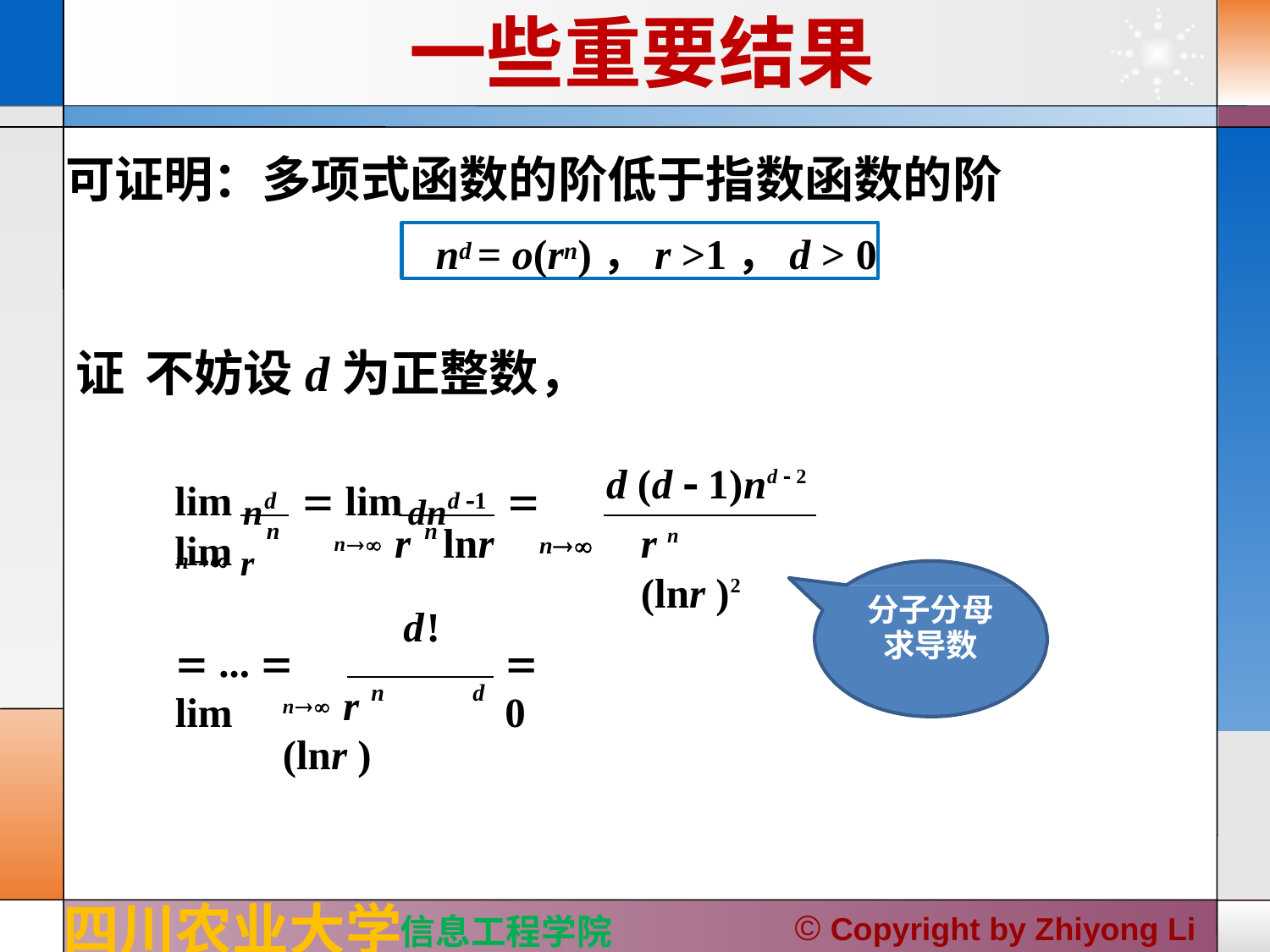

# 一些重要结果
可证明：多项式函数的阶低于指数函数的阶
nd = o(rn)，r >1，d > 0
证 不妨设d为正整数，
nd	dnd −1
d (d − 1)nd − 2
lim	= lim	= lim
n→∞ r
n	n
n→∞ r	lnr
r n (lnr )2

n→∞

分子分母 求导数
d!
= ... = lim
= 0
n
d
n→∞ r	(lnr )